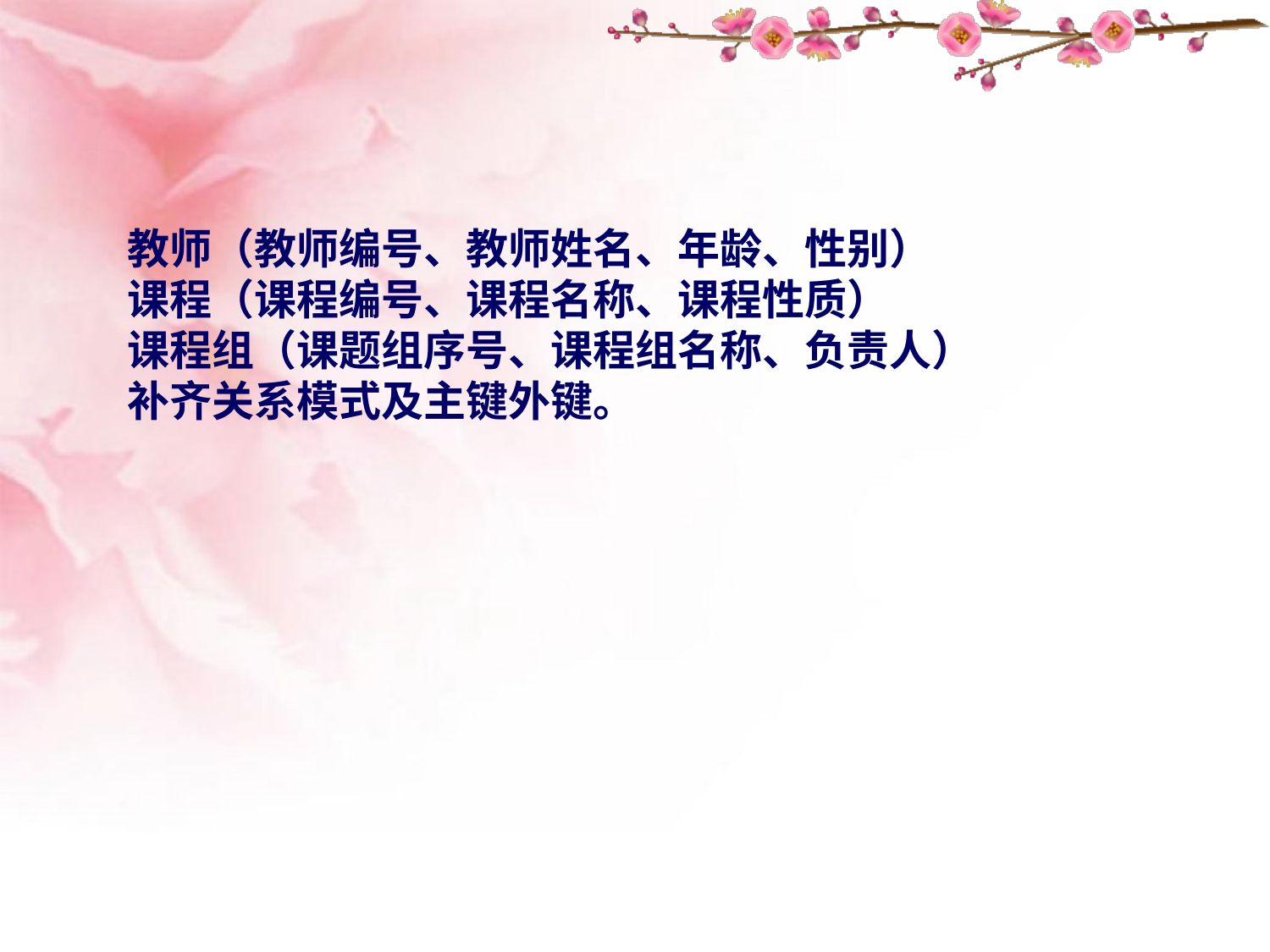

教师（教师编号、教师姓名、年龄、性别）
课程（课程编号、课程名称、课程性质）
课程组（课题组序号、课程组名称、负责人）
补齐关系模式及主键外键。